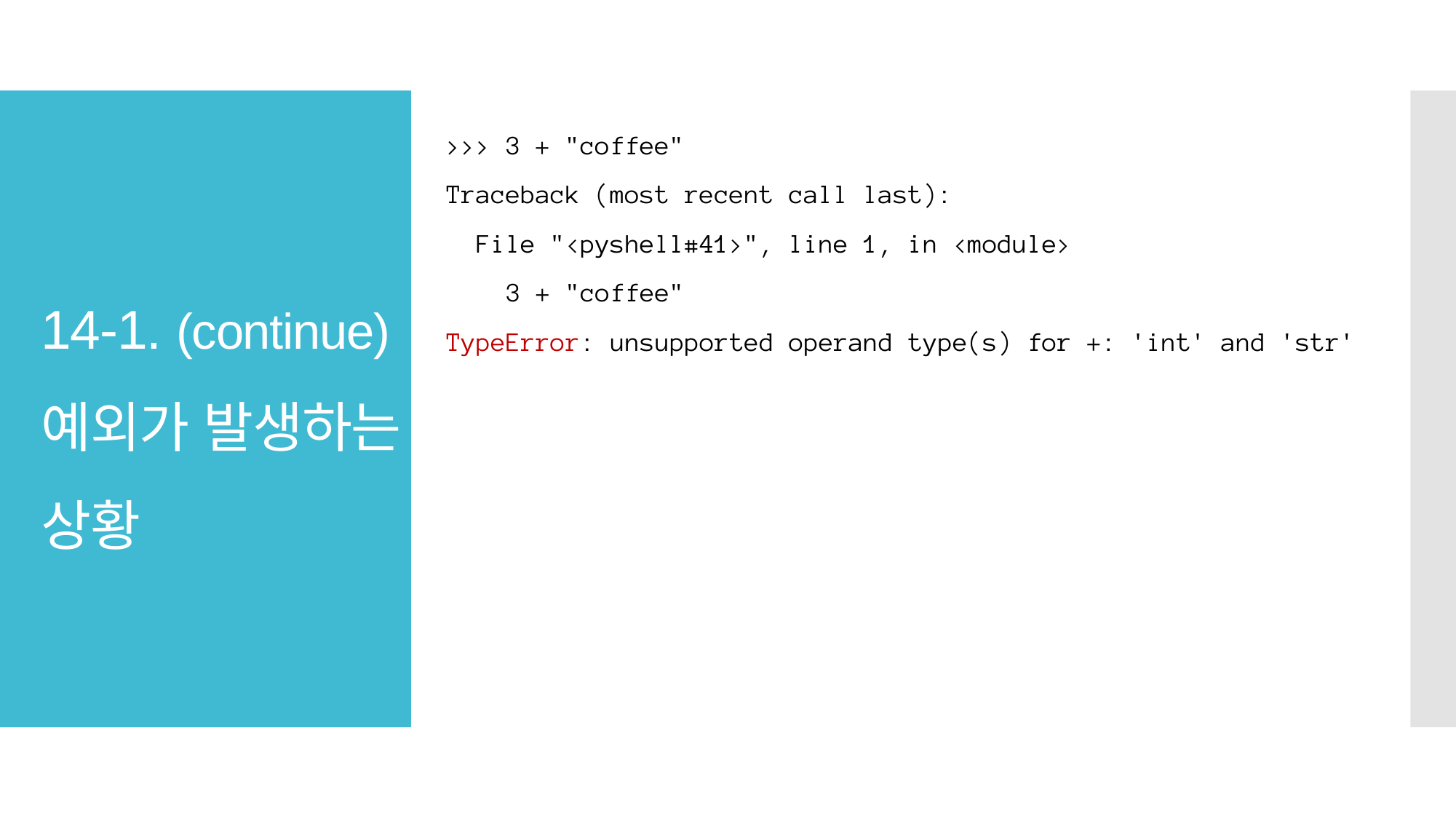

>>> 3 + "coffee"
Traceback (most recent call last):
  File "<pyshell#41>", line 1, in <module>
    3 + "coffee"
TypeError: unsupported operand type(s) for +: 'int' and 'str'
# 14-1. (continue) 예외가 발생하는 상황